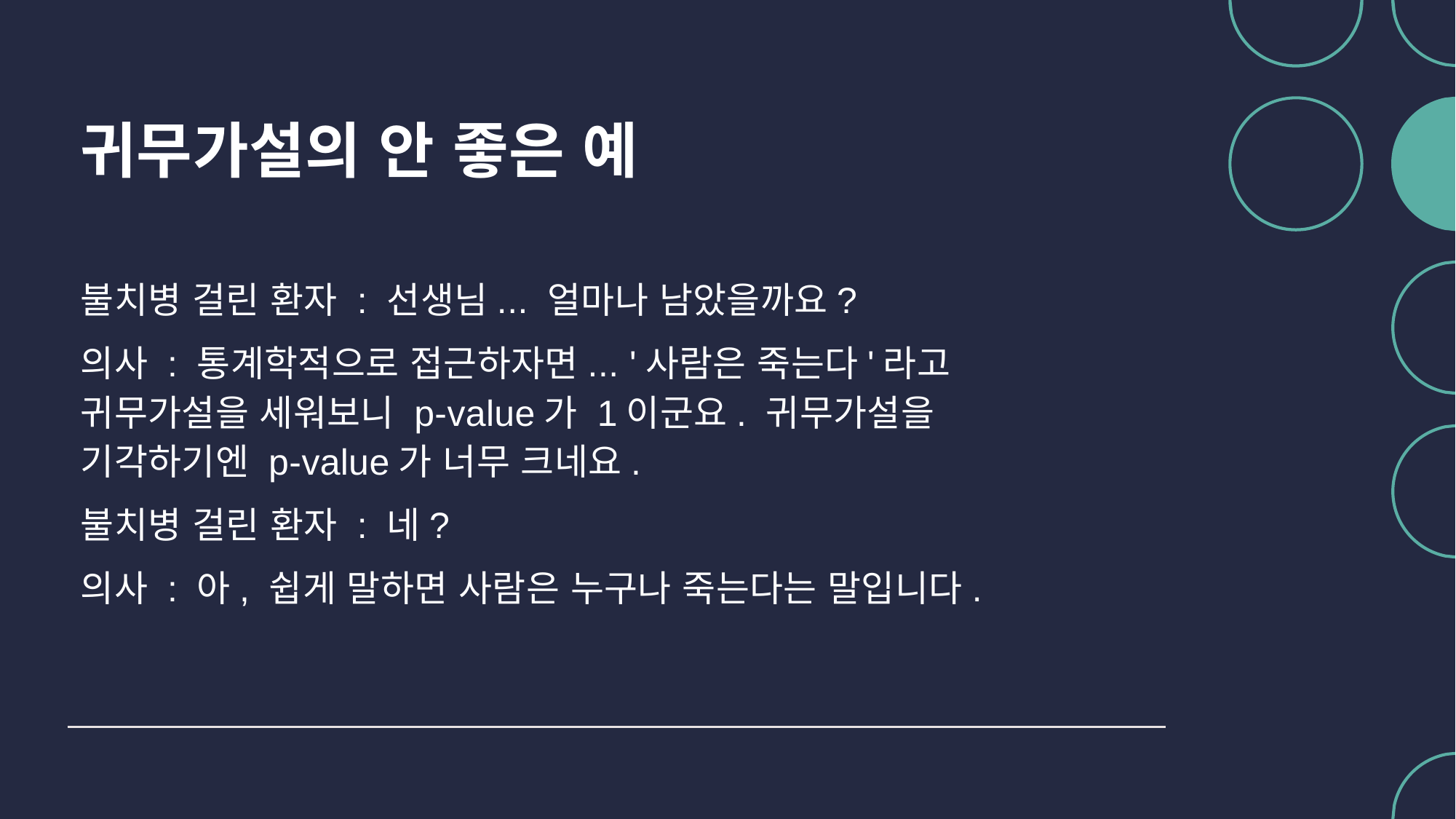

# 귀무가설의 안 좋은 예
불치병 걸린 환자 : 선생님... 얼마나 남았을까요?
의사 : 통계학적으로 접근하자면... '사람은 죽는다'라고 귀무가설을 세워보니 p-value가 1이군요. 귀무가설을 기각하기엔 p-value가 너무 크네요.
불치병 걸린 환자 : 네?
의사 : 아, 쉽게 말하면 사람은 누구나 죽는다는 말입니다.